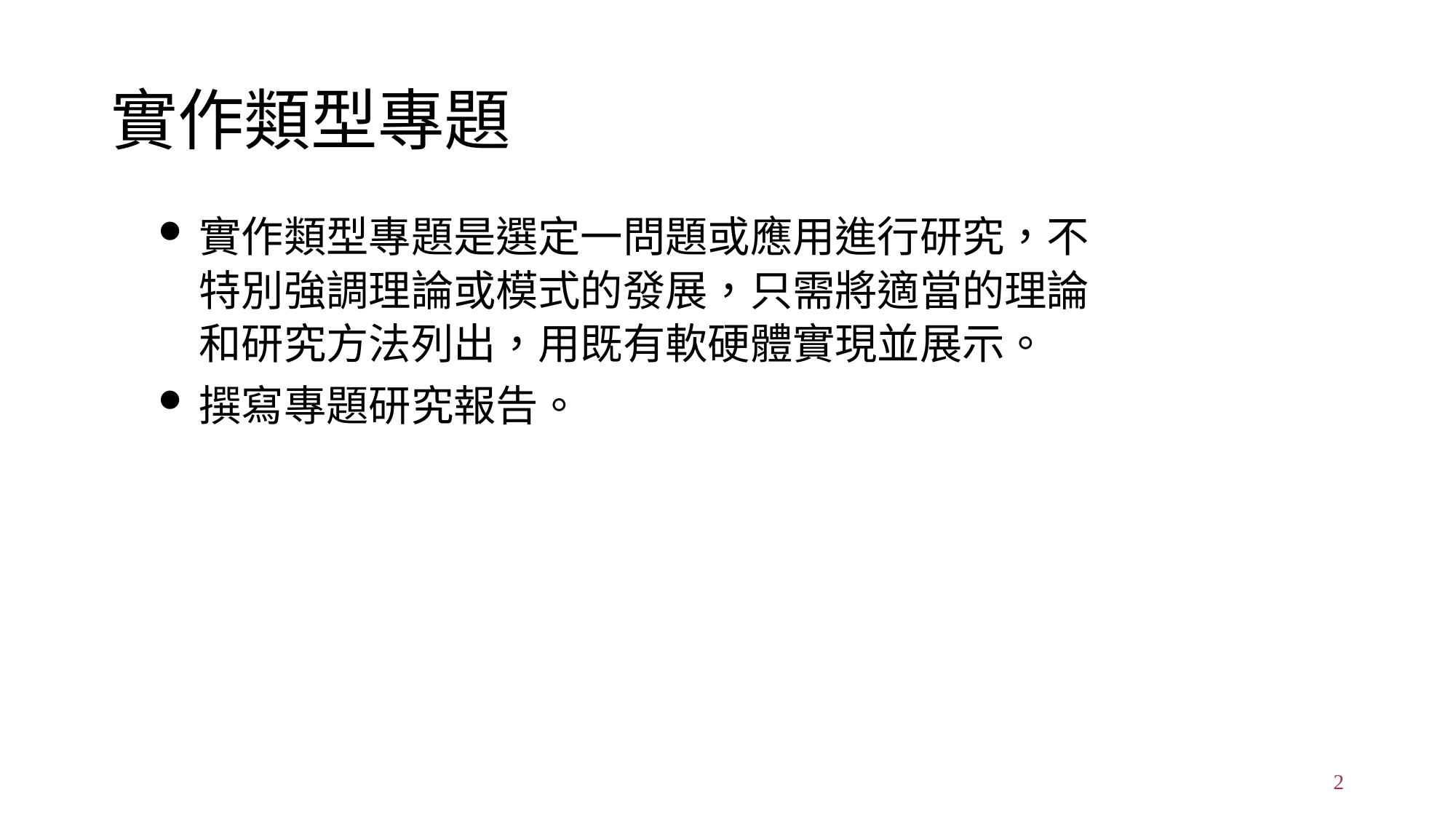

# 實作類型專題
實作類型專題是選定一問題或應用進行研究，不特別強調理論或模式的發展，只需將適當的理論和研究方法列出，用既有軟硬體實現並展示。
撰寫專題研究報告。
2